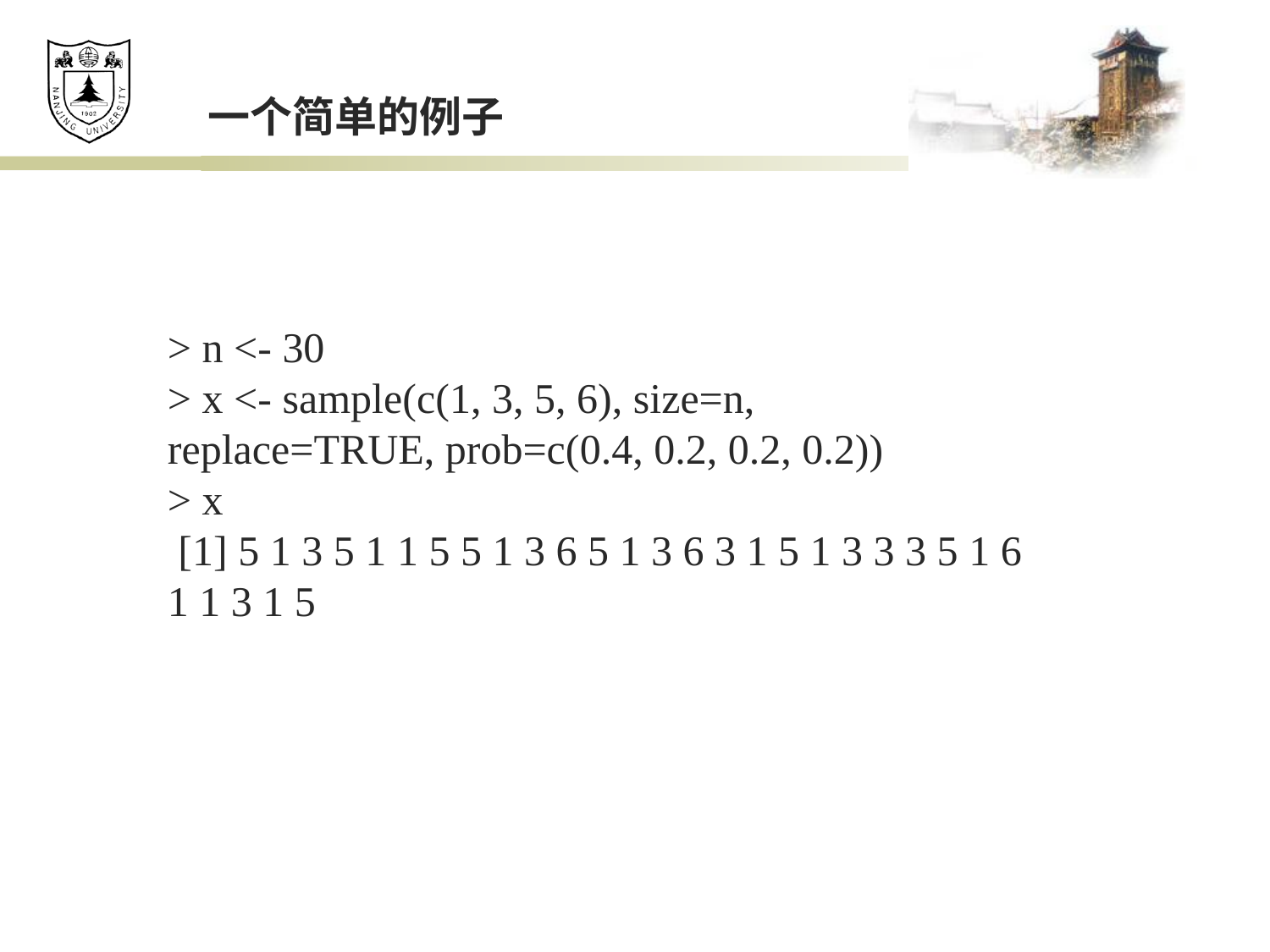

一个简单的例子
> n <- 30
> x <- sample(c(1, 3, 5, 6), size=n, replace=TRUE, prob=c(0.4, 0.2, 0.2, 0.2))
> x
 [1] 5 1 3 5 1 1 5 5 1 3 6 5 1 3 6 3 1 5 1 3 3 3 5 1 6 1 1 3 1 5